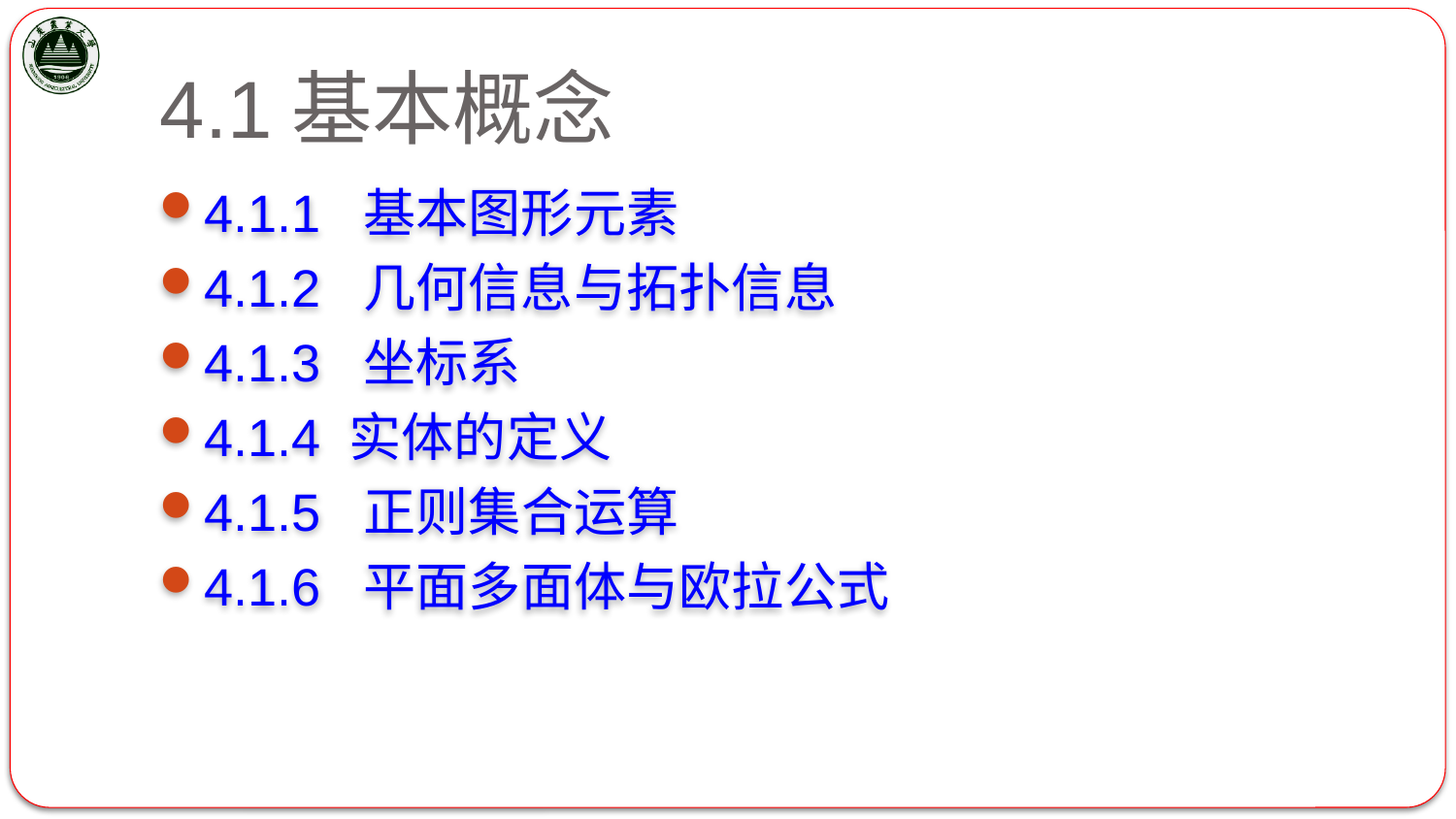

# 4.1基本概念
4.1.1  基本图形元素
4.1.2  几何信息与拓扑信息
4.1.3  坐标系
4.1.4 实体的定义
4.1.5  正则集合运算
4.1.6  平面多面体与欧拉公式